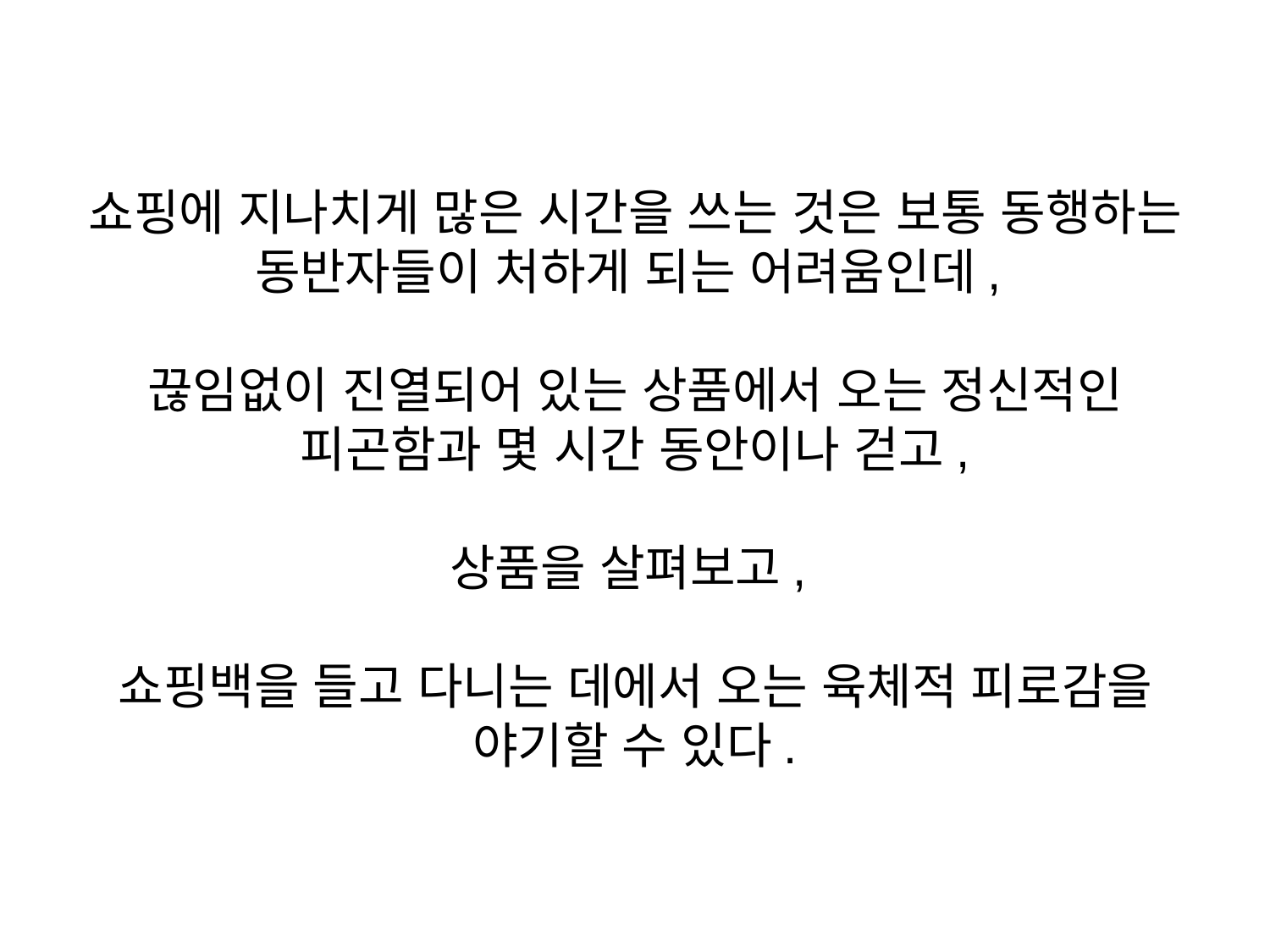

쇼핑에 지나치게 많은 시간을 쓰는 것은 보통 동행하는 동반자들이 처하게 되는 어려움인데,

끊임없이 진열되어 있는 상품에서 오는 정신적인 피곤함과 몇 시간 동안이나 걷고,

상품을 살펴보고,

쇼핑백을 들고 다니는 데에서 오는 육체적 피로감을 야기할 수 있다.